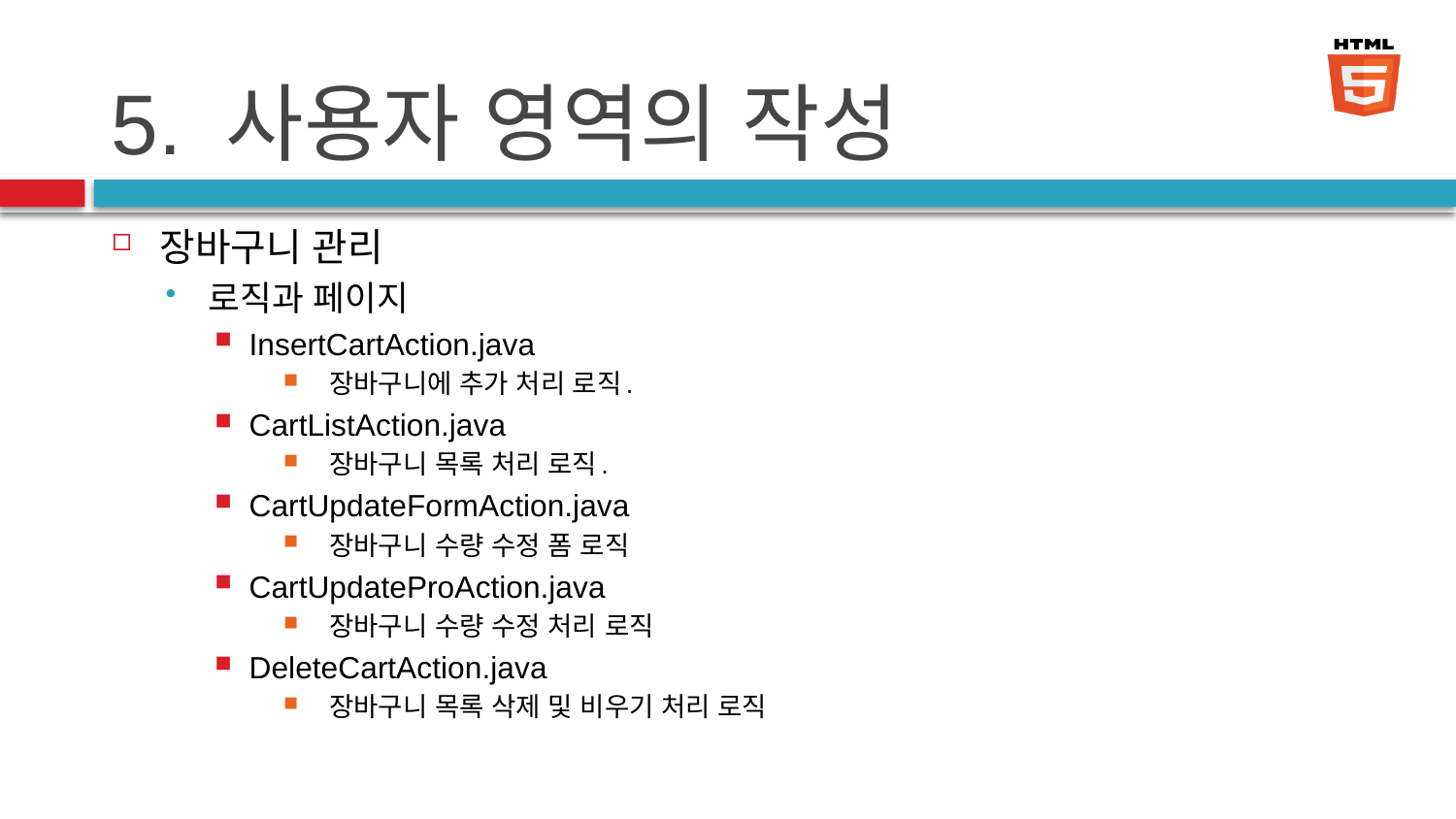

# 5. 사용자 영역의 작성
장바구니 관리
로직과 페이지
InsertCartAction.java
 장바구니에 추가 처리 로직.
CartListAction.java
 장바구니 목록 처리 로직.
CartUpdateFormAction.java
 장바구니 수량 수정 폼 로직
CartUpdateProAction.java
 장바구니 수량 수정 처리 로직
DeleteCartAction.java
 장바구니 목록 삭제 및 비우기 처리 로직